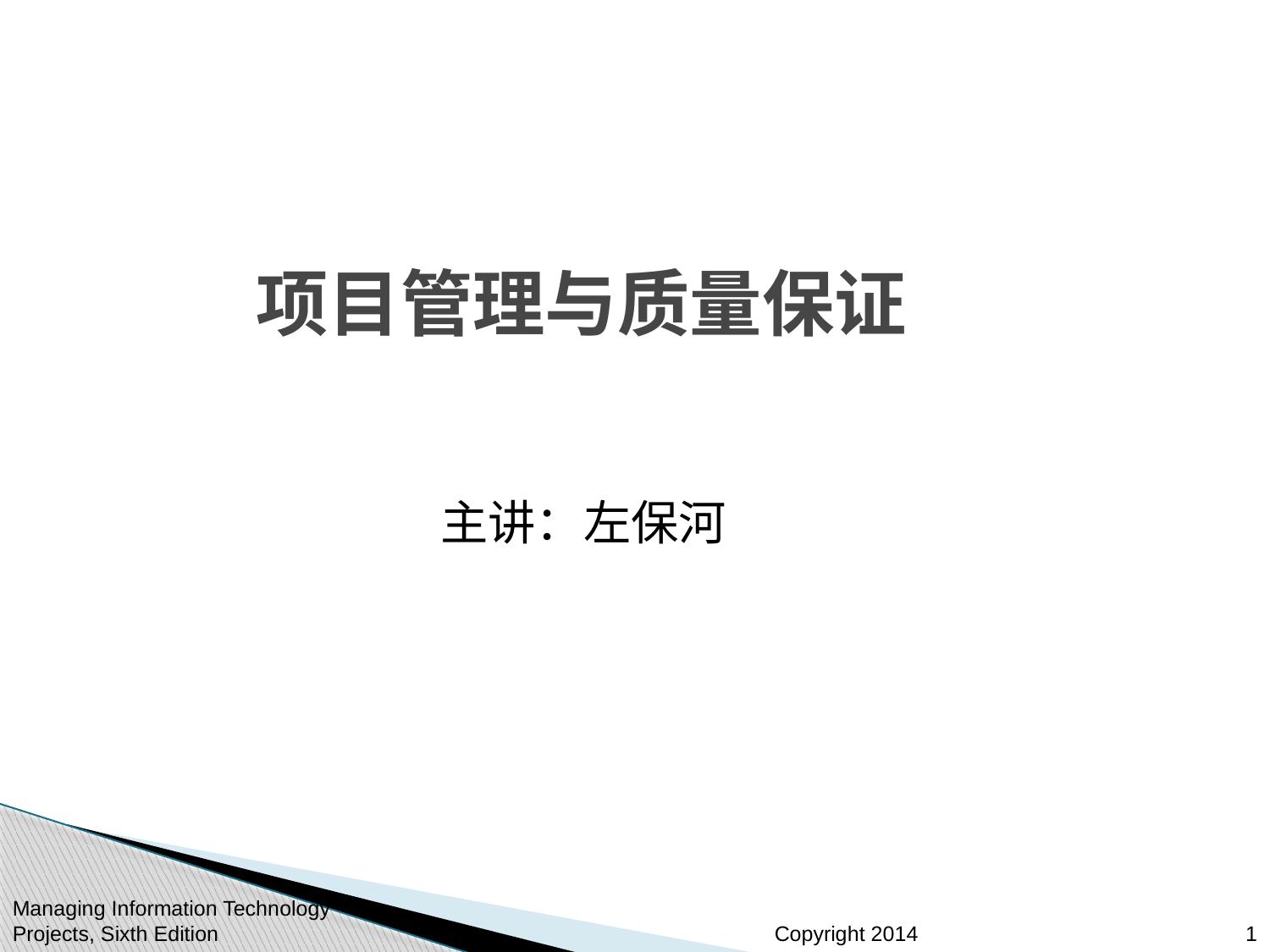

# 项目管理与质量保证
主讲：左保河
Managing Information Technology Projects, Sixth Edition
1